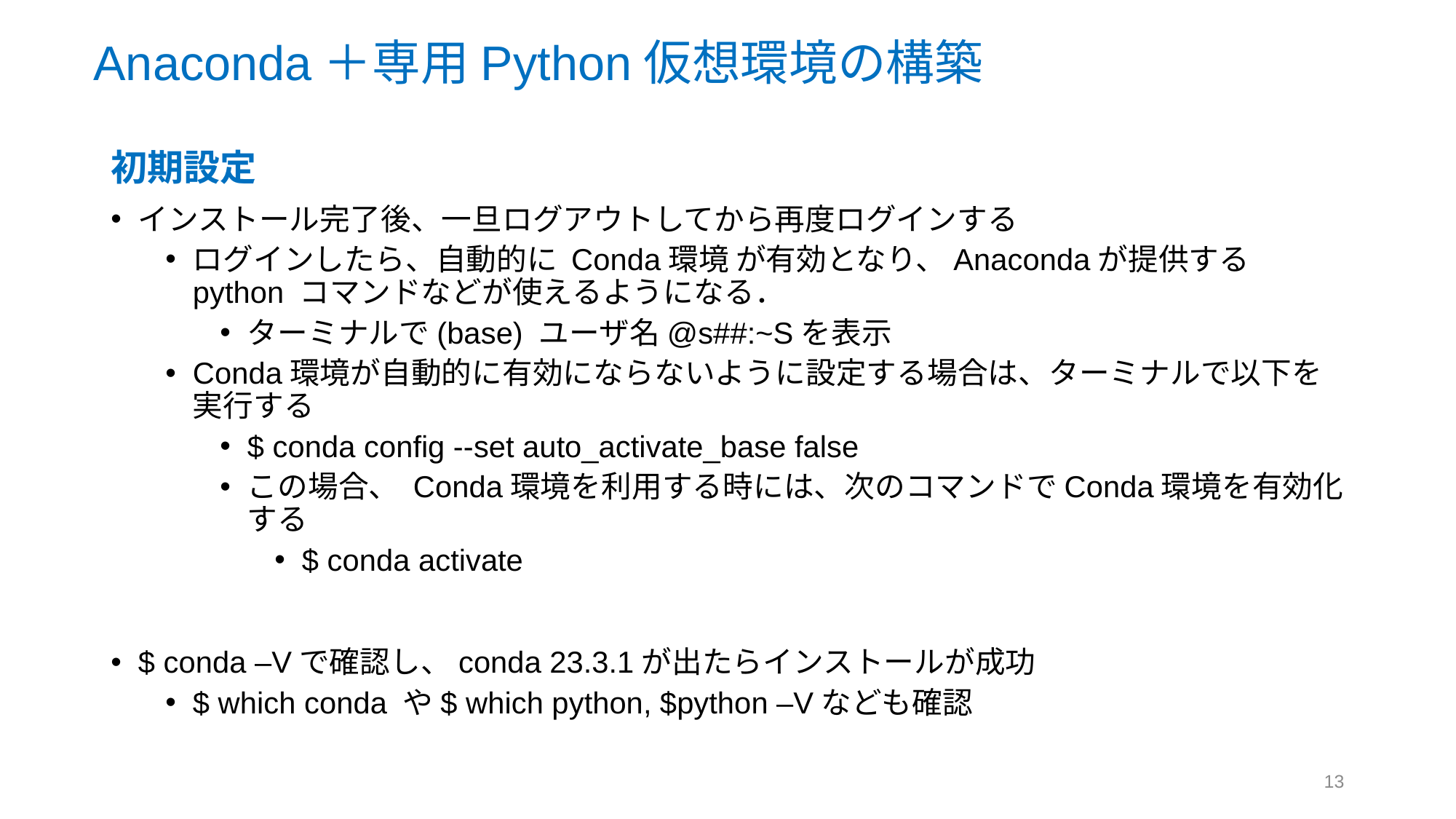

Anaconda＋専用Python仮想環境の構築
初期設定
インストール完了後、一旦ログアウトしてから再度ログインする
ログインしたら、自動的に Conda環境 が有効となり、Anacondaが提供する python コマンドなどが使えるようになる．
ターミナルで(base) ユーザ名@s##:~Sを表示
Conda環境が自動的に有効にならないように設定する場合は、ターミナルで以下を実行する
$ conda config --set auto_activate_base false
この場合、 Conda環境を利用する時には、次のコマンドでConda環境を有効化する
$ conda activate

$ conda –Vで確認し、conda 23.3.1が出たらインストールが成功
$ which conda や$ which python, $python –Vなども確認
13